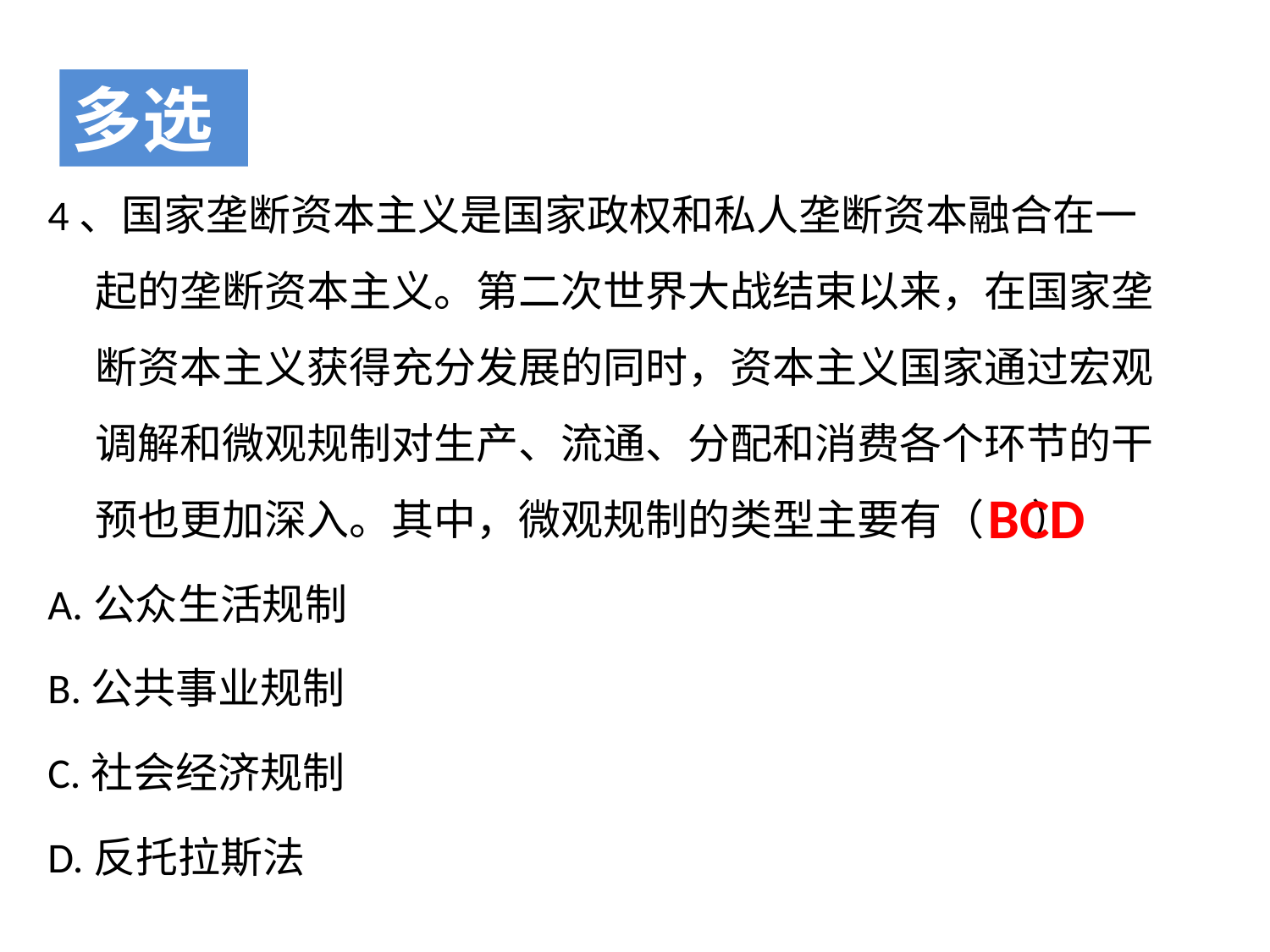

多选
4、国家垄断资本主义是国家政权和私人垄断资本融合在一起的垄断资本主义。第二次世界大战结束以来，在国家垄断资本主义获得充分发展的同时，资本主义国家通过宏观调解和微观规制对生产、流通、分配和消费各个环节的干预也更加深入。其中，微观规制的类型主要有（     ）
A.公众生活规制
B.公共事业规制
C.社会经济规制
D.反托拉斯法
BCD